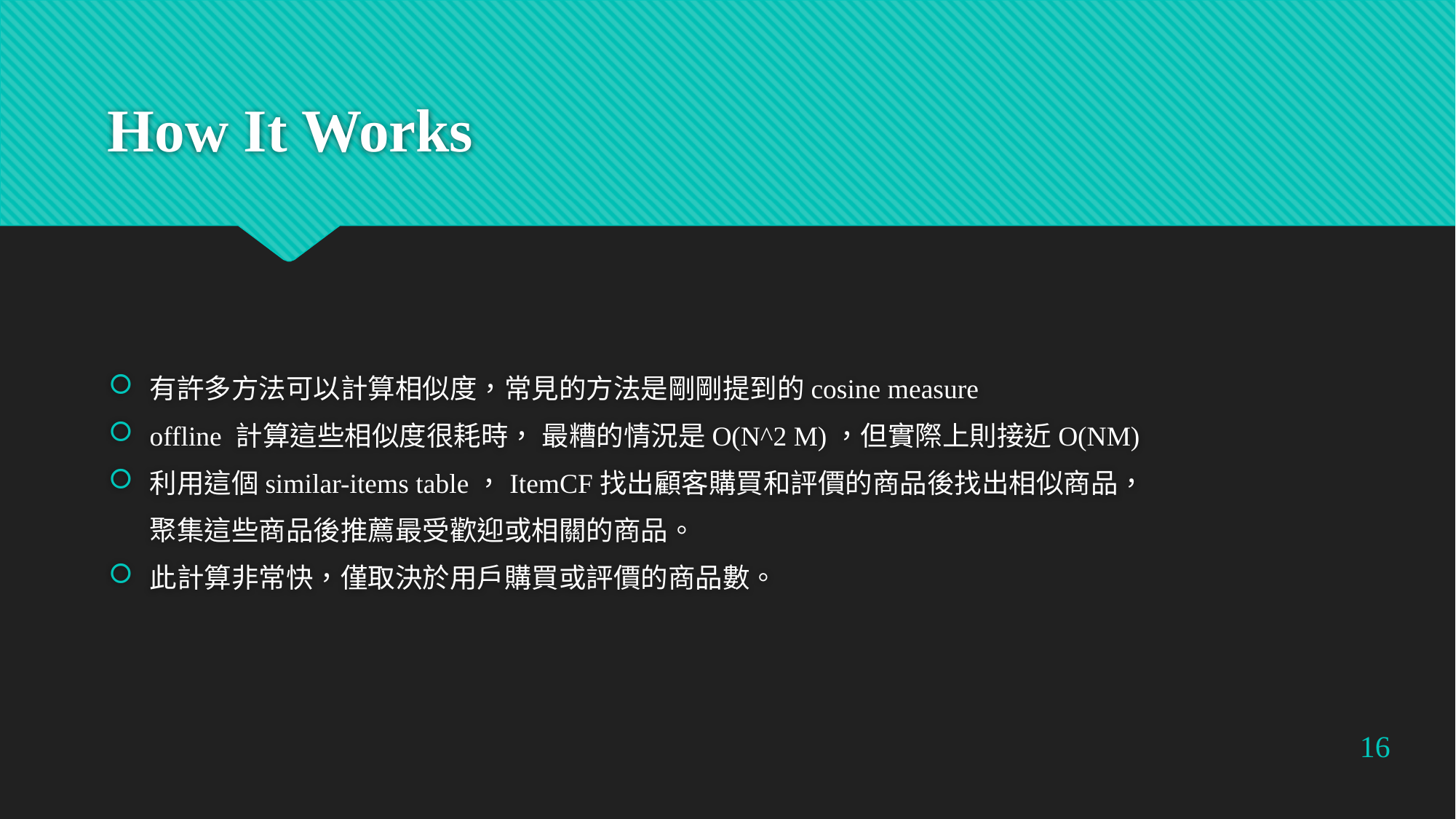

# How It Works
有許多方法可以計算相似度，常見的方法是剛剛提到的cosine measure
offline 計算這些相似度很耗時， 最糟的情況是O(N^2 M)，但實際上則接近O(NM)
利用這個similar-items table，ItemCF找出顧客購買和評價的商品後找出相似商品，
	聚集這些商品後推薦最受歡迎或相關的商品。
此計算非常快，僅取決於用戶購買或評價的商品數。
16